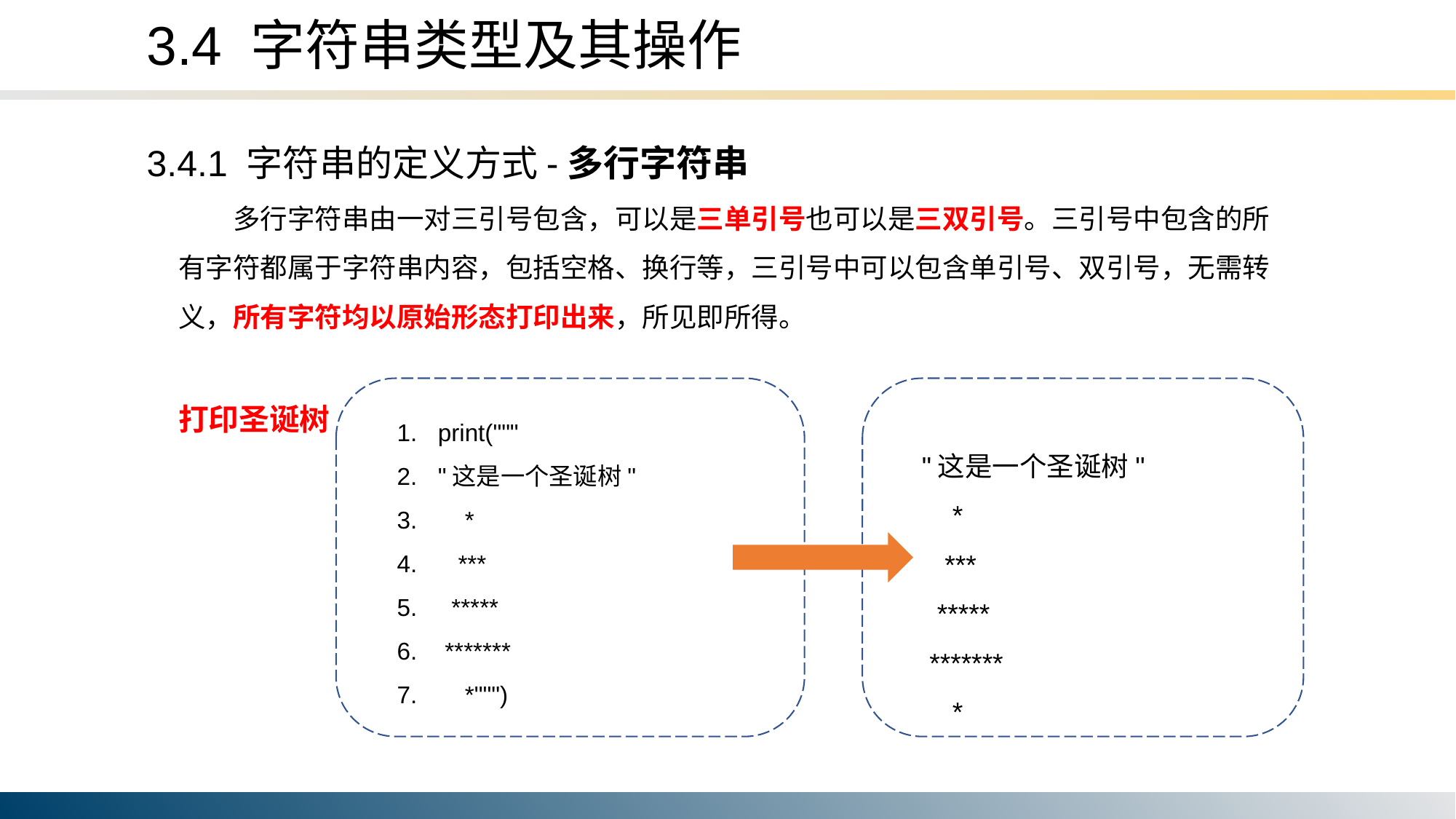

3.4 字符串类型及其操作

3.4.1 字符串的定义方式-多行字符串
多行字符串由一对三引号包含，可以是三单引号也可以是三双引号。三引号中包含的所有字符都属于字符串内容，包括空格、换行等，三引号中可以包含单引号、双引号，无需转义，所有字符均以原始形态打印出来，所见即所得。
打印圣诞树

"这是一个圣诞树"
    *
   ***
  *****
 *******
    *
print("""
"这是一个圣诞树"
    *
   ***
  *****
 *******
    *""")